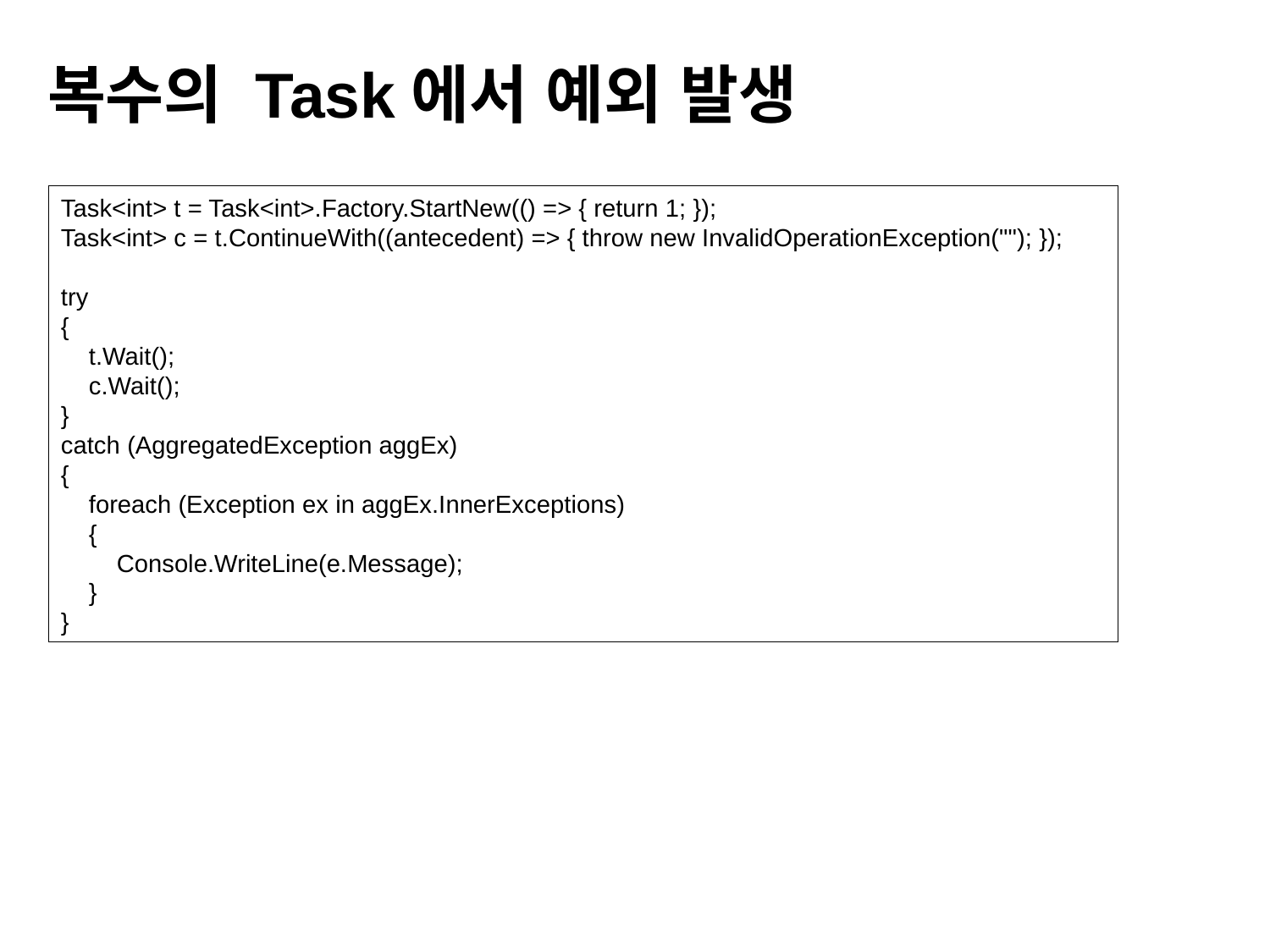

복수의 Task에서 예외 발생
Task<int> t = Task<int>.Factory.StartNew(() => { return 1; });
Task<int> c = t.ContinueWith((antecedent) => { throw new InvalidOperationException(""); });

try
{
    t.Wait();
    c.Wait();
}
catch (AggregatedException aggEx)
{
    foreach (Exception ex in aggEx.InnerExceptions)
    {
        Console.WriteLine(e.Message);
    }
}